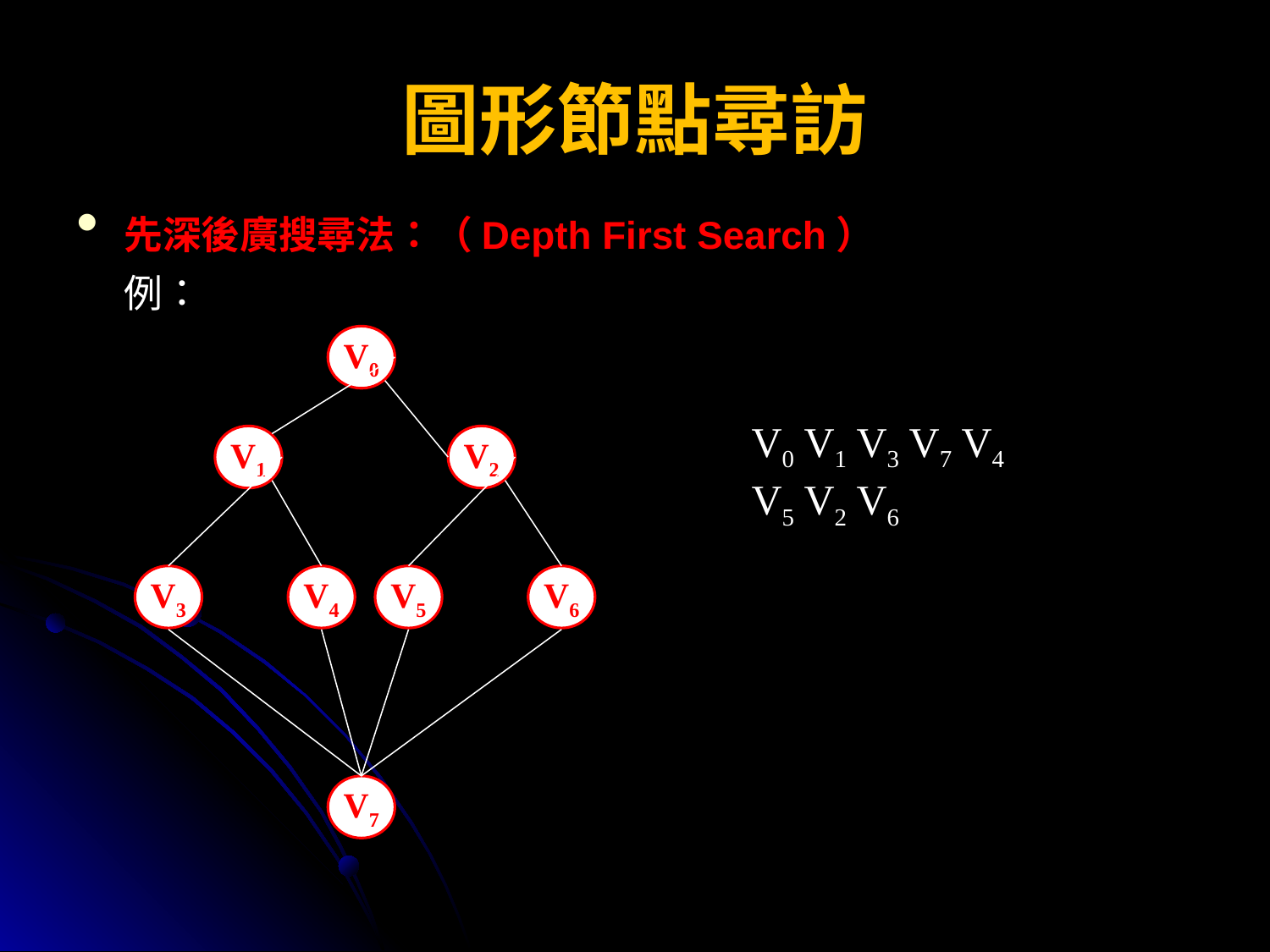

# 圖形節點尋訪
先深後廣搜尋法：（Depth First Search）
例：
V0
V1
V2
V3
V4
V5
V6
V7
V0 V1 V3 V7 V4
V5 V2 V6